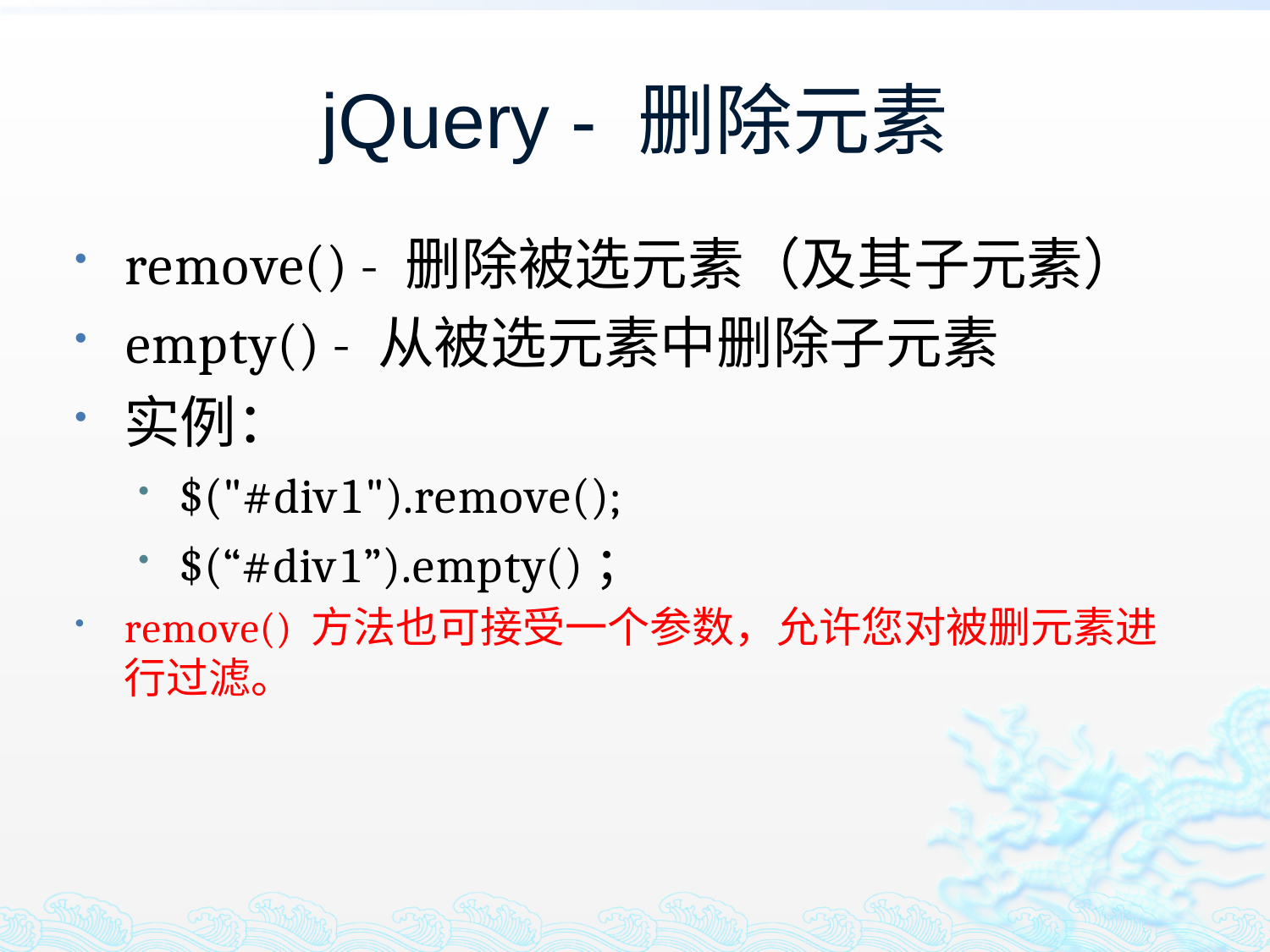

# jQuery - 删除元素
remove() - 删除被选元素（及其子元素）
empty() - 从被选元素中删除子元素
实例：
$("#div1").remove();
$(“#div1”).empty()；
remove() 方法也可接受一个参数，允许您对被删元素进行过滤。